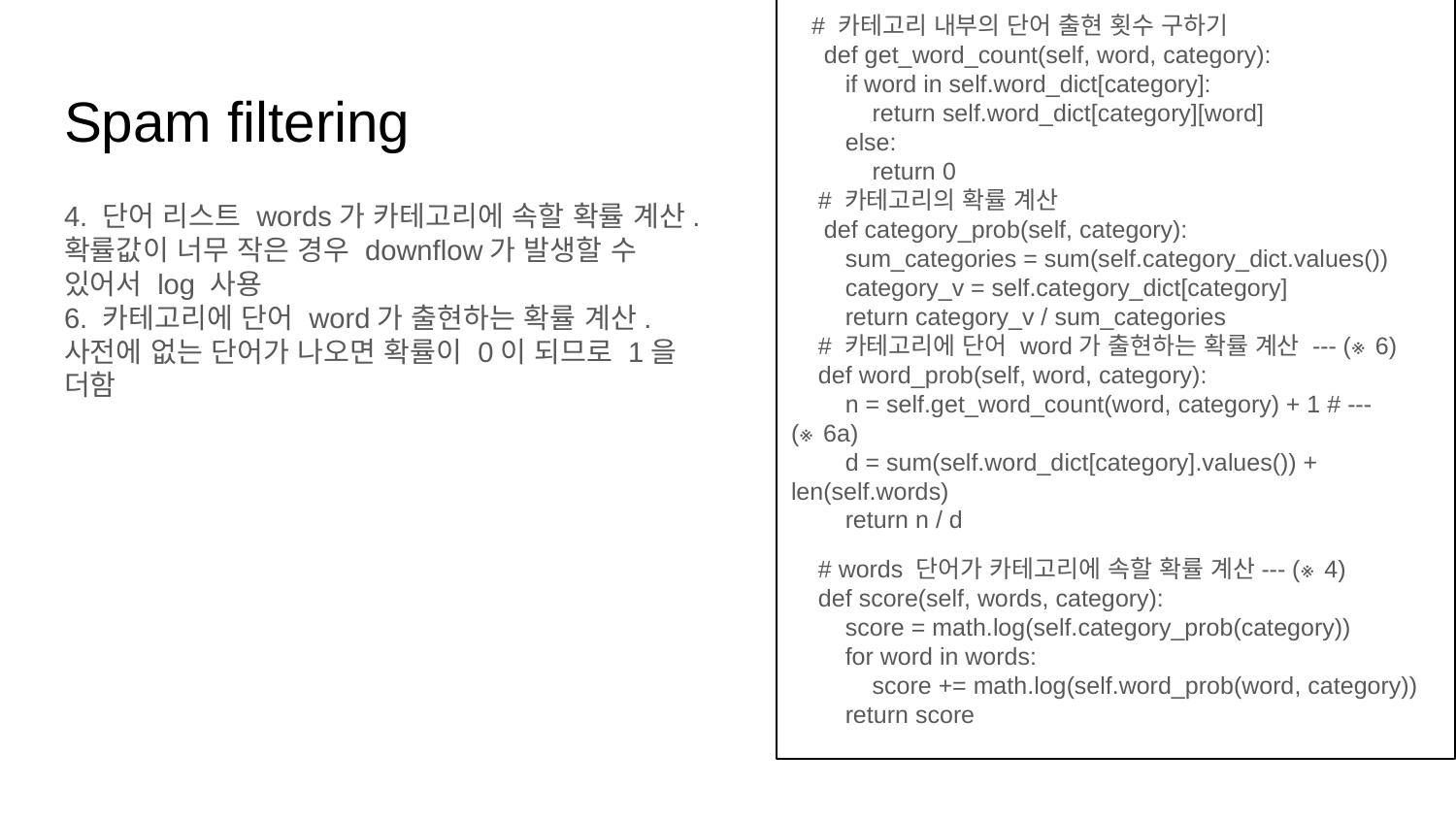

# 카테고리 내부의 단어 출현 횟수 구하기 def get_word_count(self, word, category): if word in self.word_dict[category]: return self.word_dict[category][word] else: return 0 # 카테고리의 확률 계산 def category_prob(self, category): sum_categories = sum(self.category_dict.values()) category_v = self.category_dict[category] return category_v / sum_categories # 카테고리에 단어 word가 출현하는 확률 계산 --- (※6) def word_prob(self, word, category): n = self.get_word_count(word, category) + 1 # ---(※6a) d = sum(self.word_dict[category].values()) + len(self.words) return n / d
    # words 단어가 카테고리에 속할 확률 계산--- (※4)
    def score(self, words, category):
        score = math.log(self.category_prob(category))
        for word in words:
            score += math.log(self.word_prob(word, category))
        return score
# Spam filtering
4. 단어 리스트 words가 카테고리에 속할 확률 계산. 확률값이 너무 작은 경우 downflow가 발생할 수 있어서 log 사용
6. 카테고리에 단어 word가 출현하는 확률 계산. 사전에 없는 단어가 나오면 확률이 0이 되므로 1을 더함